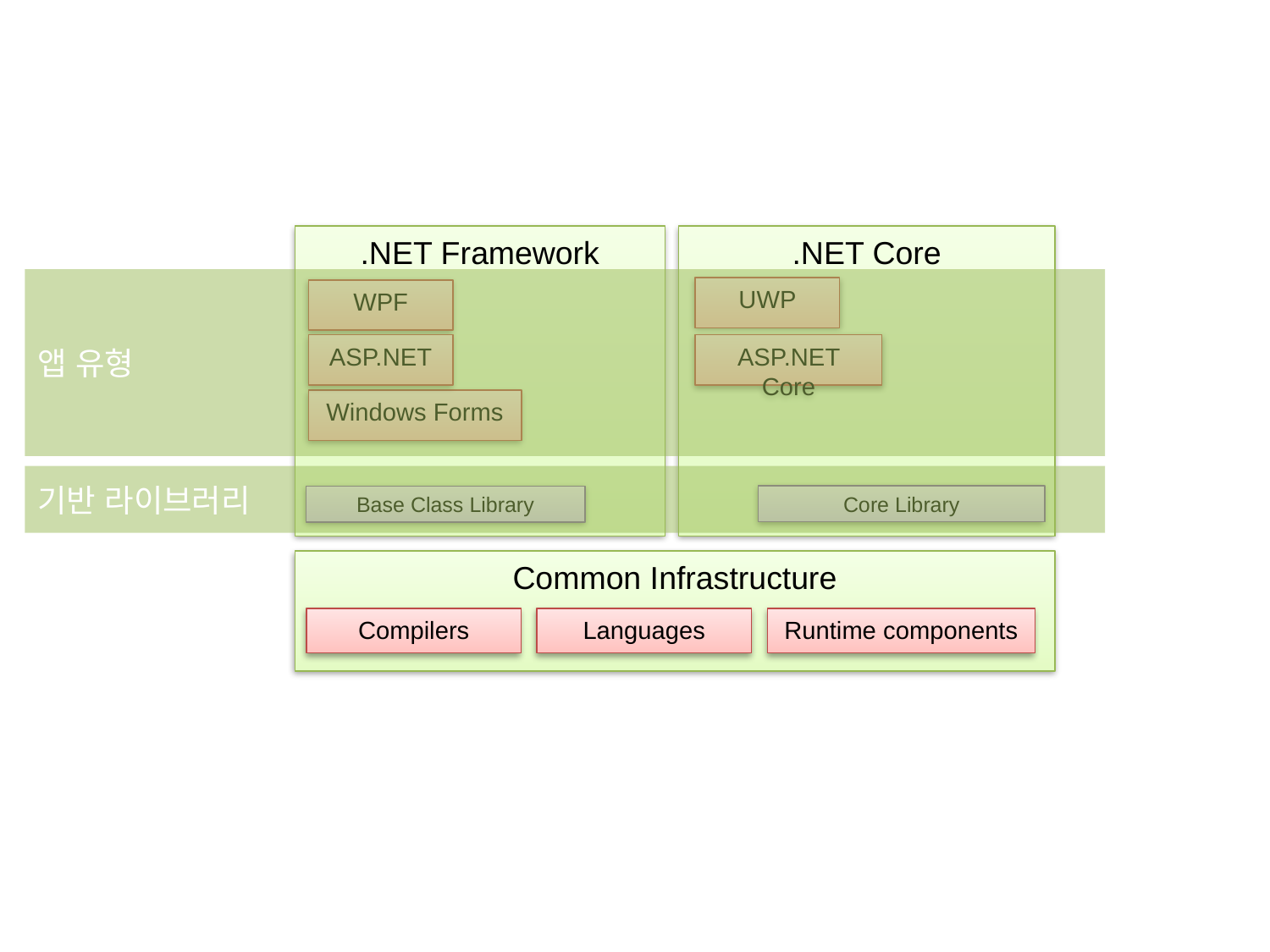

.NET Framework
.NET Core
앱 유형
UWP
WPF
ASP.NET
ASP.NET Core
Windows Forms
기반 라이브러리
Core Library
Base Class Library
Common Infrastructure
Compilers
Languages
Runtime components